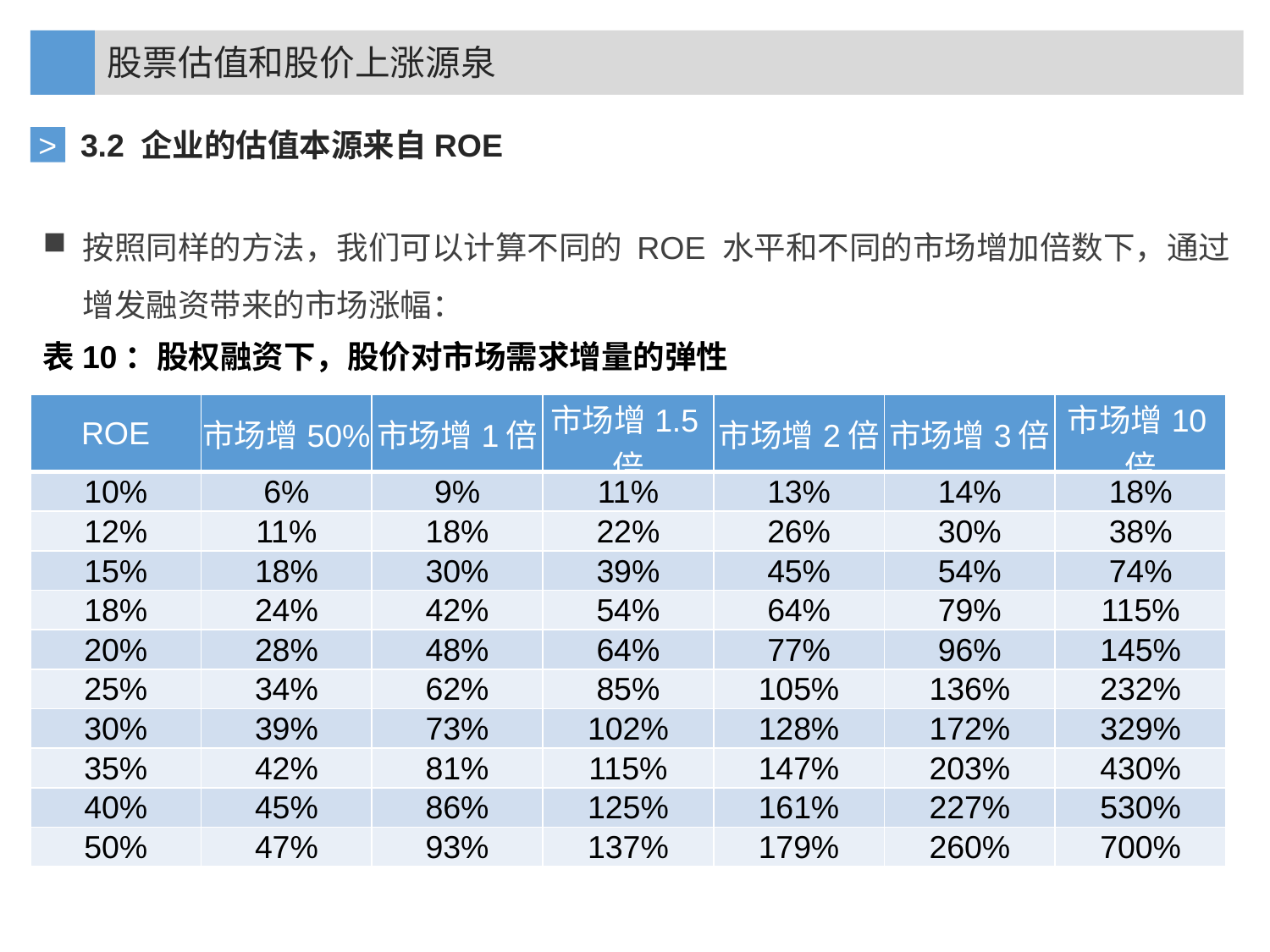

股票估值和股价上涨源泉
3.2 企业的估值本源来自ROE
>
按照同样的方法，我们可以计算不同的 ROE 水平和不同的市场增加倍数下，通过增发融资带来的市场涨幅：

表10：股权融资下，股价对市场需求增量的弹性
| ROE | 市场增50% | 市场增1倍 | 市场增1.5倍 | 市场增2倍 | 市场增3倍 | 市场增10倍 |
| --- | --- | --- | --- | --- | --- | --- |
| 10% | 6% | 9% | 11% | 13% | 14% | 18% |
| 12% | 11% | 18% | 22% | 26% | 30% | 38% |
| 15% | 18% | 30% | 39% | 45% | 54% | 74% |
| 18% | 24% | 42% | 54% | 64% | 79% | 115% |
| 20% | 28% | 48% | 64% | 77% | 96% | 145% |
| 25% | 34% | 62% | 85% | 105% | 136% | 232% |
| 30% | 39% | 73% | 102% | 128% | 172% | 329% |
| 35% | 42% | 81% | 115% | 147% | 203% | 430% |
| 40% | 45% | 86% | 125% | 161% | 227% | 530% |
| 50% | 47% | 93% | 137% | 179% | 260% | 700% |